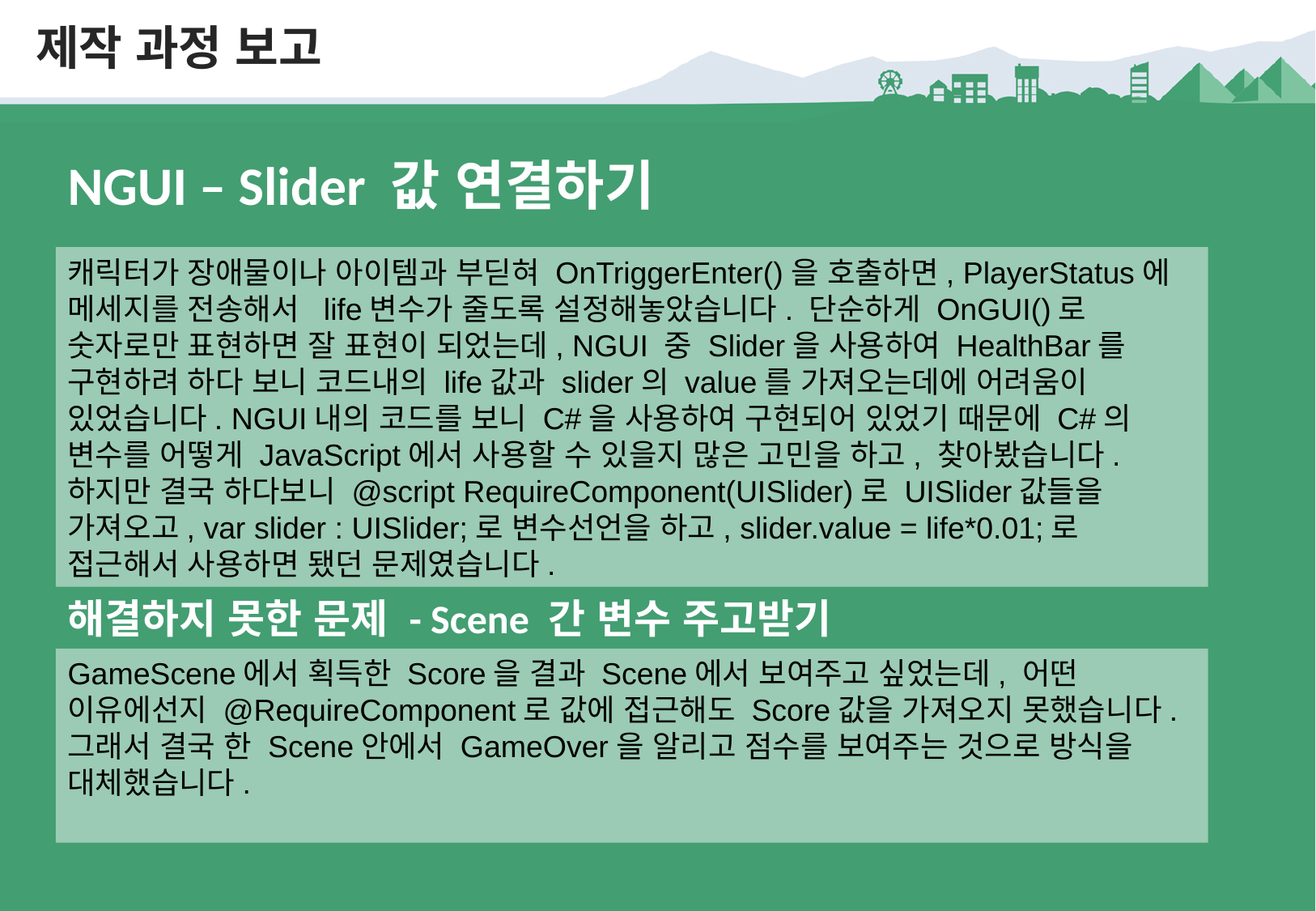

제작 과정 보고
NGUI – Slider 값 연결하기
캐릭터가 장애물이나 아이템과 부딛혀 OnTriggerEnter()을 호출하면, PlayerStatus에 메세지를 전송해서  life변수가 줄도록 설정해놓았습니다. 단순하게 OnGUI()로 숫자로만 표현하면 잘 표현이 되었는데, NGUI 중 Slider을 사용하여 HealthBar를 구현하려 하다 보니 코드내의 life값과 slider의 value를 가져오는데에 어려움이 있었습니다. NGUI내의 코드를 보니 C#을 사용하여 구현되어 있었기 때문에 C#의 변수를 어떻게 JavaScript에서 사용할 수 있을지 많은 고민을 하고, 찾아봤습니다. 하지만 결국 하다보니 @script RequireComponent(UISlider)로 UISlider값들을 가져오고, var slider : UISlider;로 변수선언을 하고, slider.value = life*0.01;로 접근해서 사용하면 됐던 문제였습니다.
해결하지 못한 문제 - Scene 간 변수 주고받기
GameScene에서 획득한 Score을 결과 Scene에서 보여주고 싶었는데, 어떤 이유에선지 @RequireComponent로 값에 접근해도 Score값을 가져오지 못했습니다. 그래서 결국 한 Scene안에서 GameOver을 알리고 점수를 보여주는 것으로 방식을 대체했습니다.